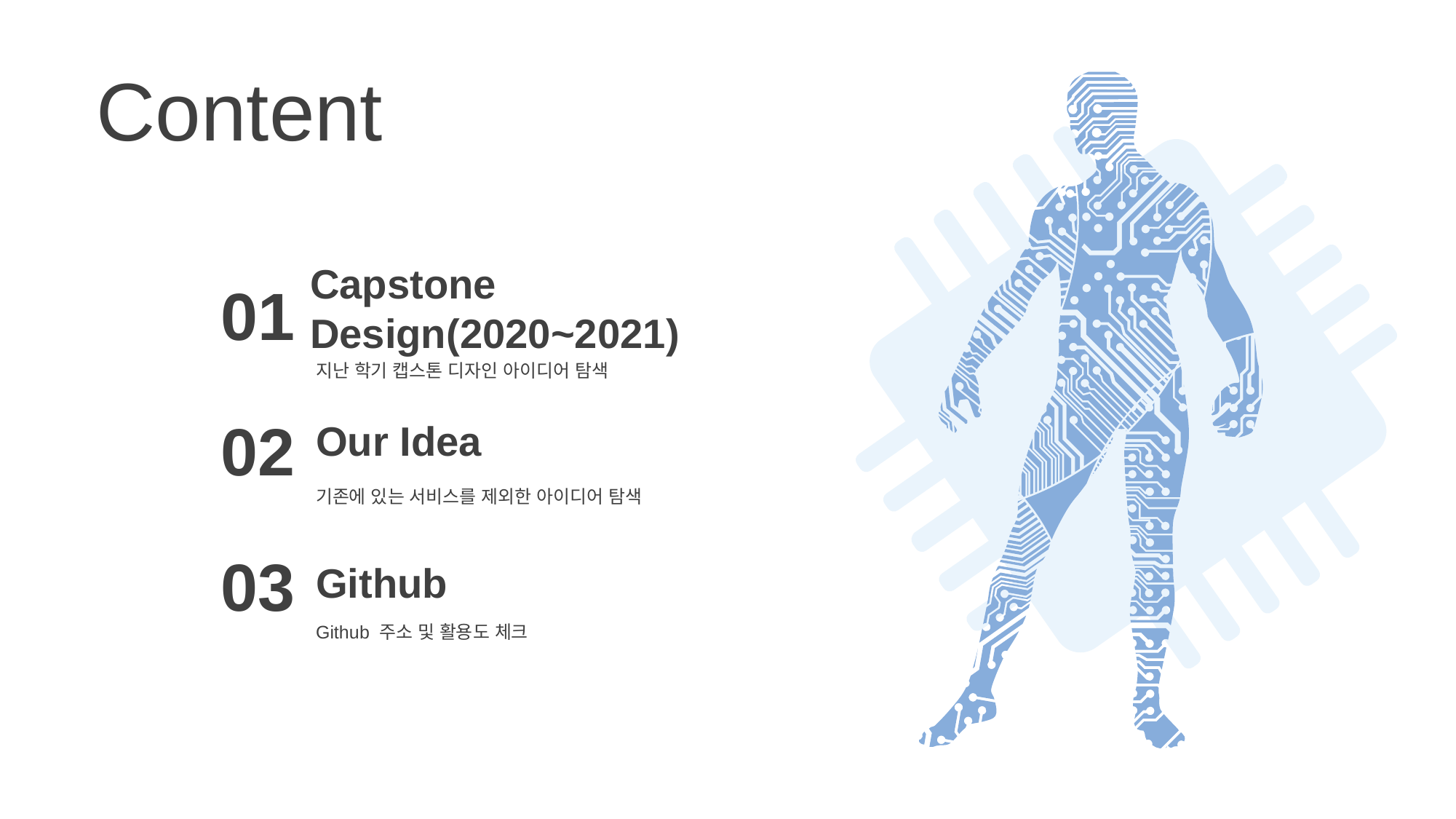

Content

Capstone Design(2020~2021)
01
지난 학기 캡스톤 디자인 아이디어 탐색
02
Our Idea
기존에 있는 서비스를 제외한 아이디어 탐색
03
Github
Github 주소 및 활용도 체크